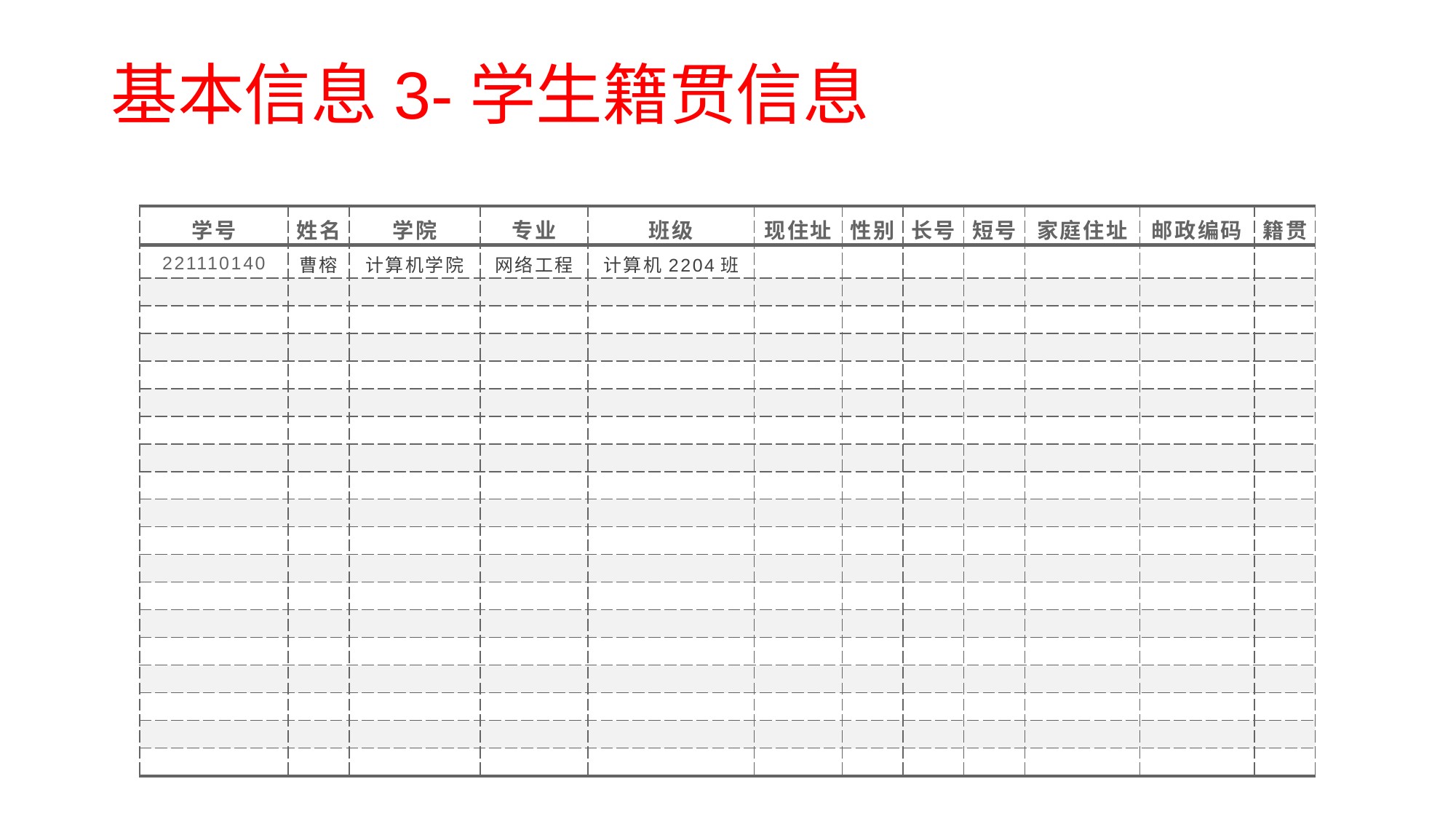

# 基本信息3-学生籍贯信息
| 学号 | 姓名 | 学院 | 专业 | 班级 | 现住址 | 性别 | 长号 | 短号 | 家庭住址 | 邮政编码 | 籍贯 |
| --- | --- | --- | --- | --- | --- | --- | --- | --- | --- | --- | --- |
| 221110140 | 曹榕 | 计算机学院 | 网络工程 | 计算机2204班 |  |  |  |  |  |  |  |
|  |  |  |  |  |  |  |  |  |  |  |  |
|  |  |  |  |  |  |  |  |  |  |  |  |
|  |  |  |  |  |  |  |  |  |  |  |  |
|  |  |  |  |  |  |  |  |  |  |  |  |
|  |  |  |  |  |  |  |  |  |  |  |  |
|  |  |  |  |  |  |  |  |  |  |  |  |
|  |  |  |  |  |  |  |  |  |  |  |  |
|  |  |  |  |  |  |  |  |  |  |  |  |
|  |  |  |  |  |  |  |  |  |  |  |  |
|  |  |  |  |  |  |  |  |  |  |  |  |
|  |  |  |  |  |  |  |  |  |  |  |  |
|  |  |  |  |  |  |  |  |  |  |  |  |
|  |  |  |  |  |  |  |  |  |  |  |  |
|  |  |  |  |  |  |  |  |  |  |  |  |
|  |  |  |  |  |  |  |  |  |  |  |  |
|  |  |  |  |  |  |  |  |  |  |  |  |
|  |  |  |  |  |  |  |  |  |  |  |  |
|  |  |  |  |  |  |  |  |  |  |  |  |